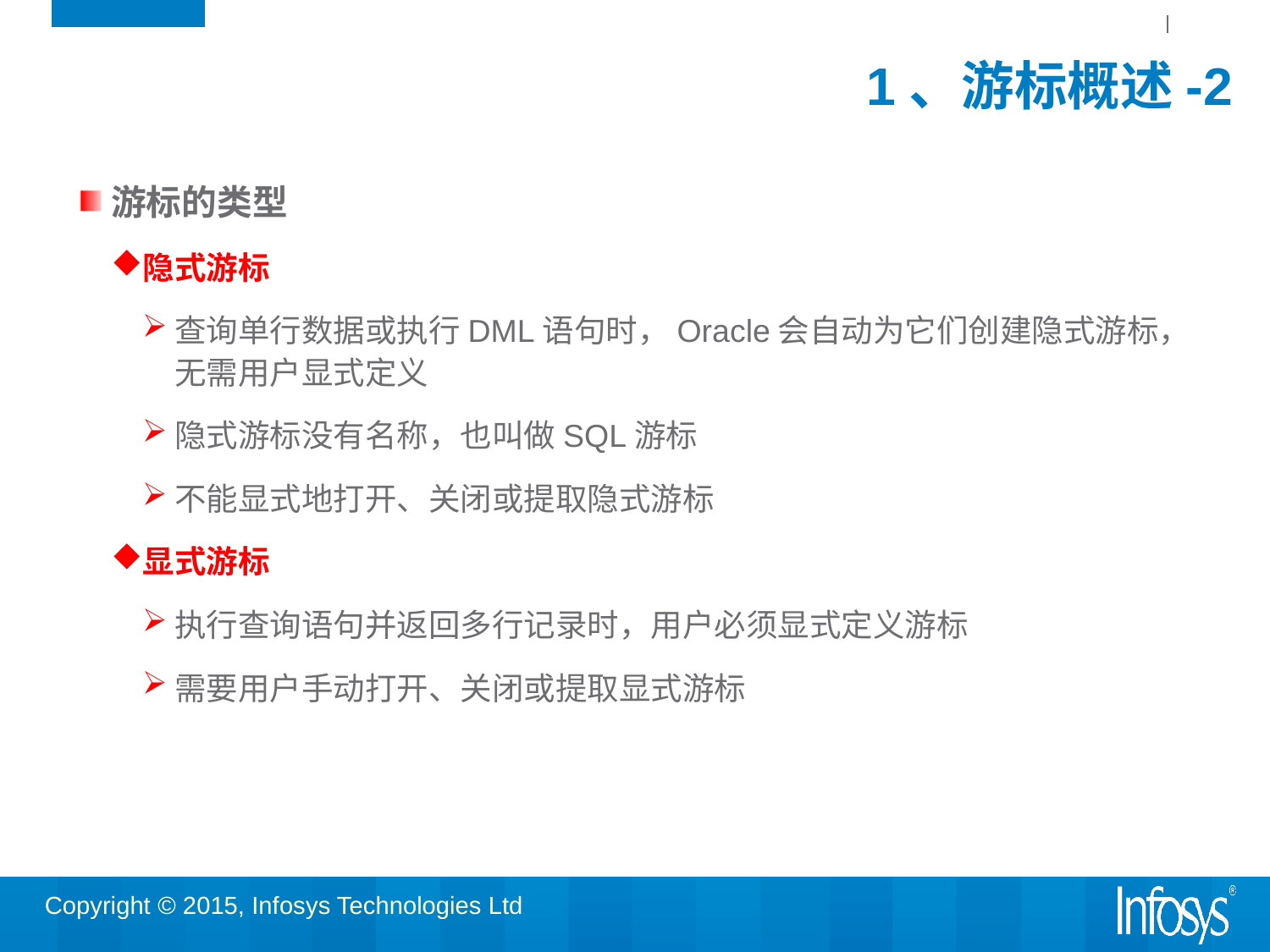

# 1、游标概述-2
游标的类型
隐式游标
查询单行数据或执行DML语句时，Oracle会自动为它们创建隐式游标，无需用户显式定义
隐式游标没有名称，也叫做SQL游标
不能显式地打开、关闭或提取隐式游标
显式游标
执行查询语句并返回多行记录时，用户必须显式定义游标
需要用户手动打开、关闭或提取显式游标